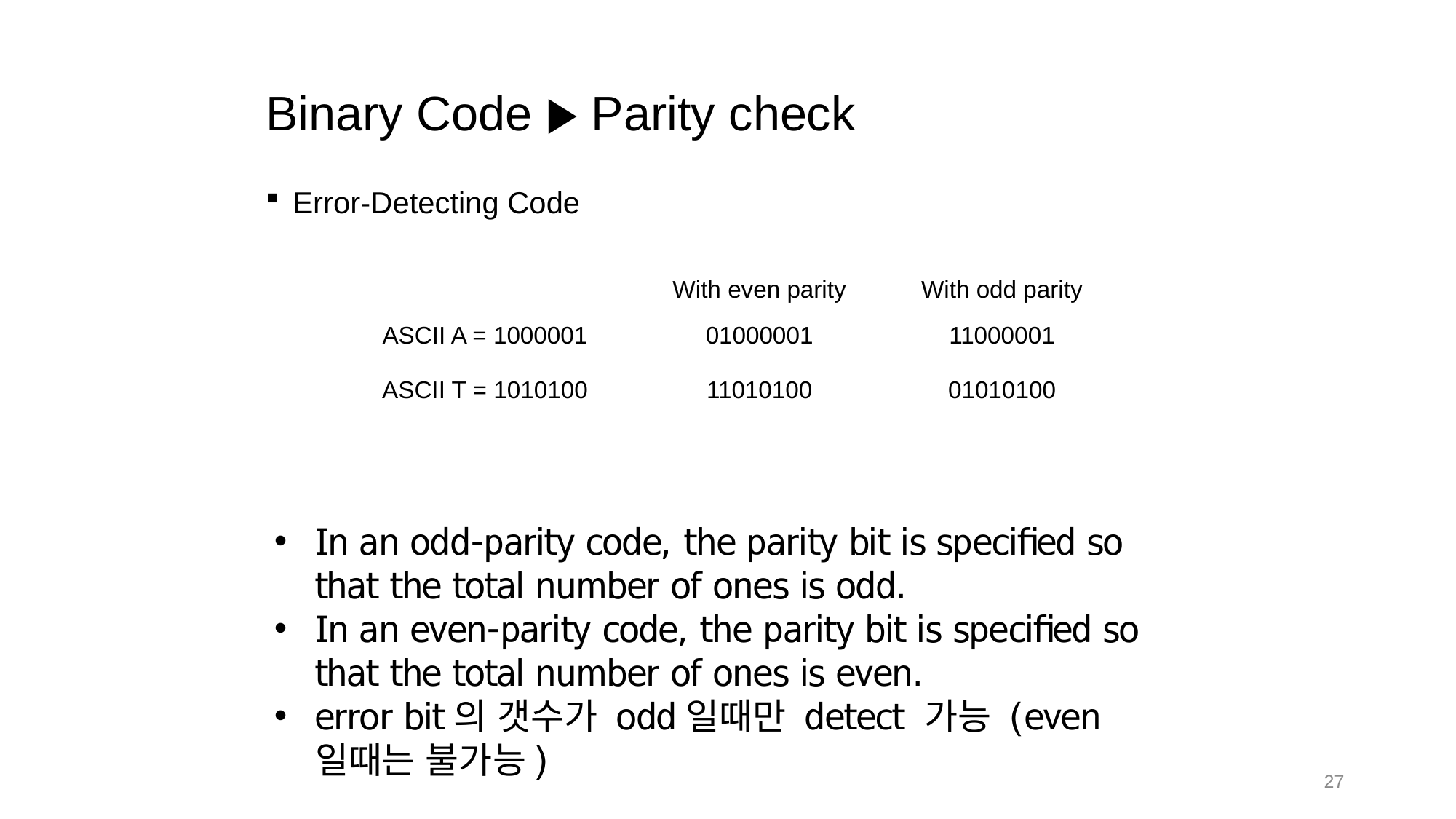

# Binary Code ▶ Parity check
Error-Detecting Code
|  | With even parity | With odd parity |
| --- | --- | --- |
| ASCII A = 1000001 | 01000001 | 11000001 |
| ASCII T = 1010100 | 11010100 | 01010100 |

In an odd-parity code, the parity bit is specified so that the total number of ones is odd.
In an even-parity code, the parity bit is specified so that the total number of ones is even.
error bit의 갯수가 odd일때만 detect 가능 (even일때는 불가능)
27